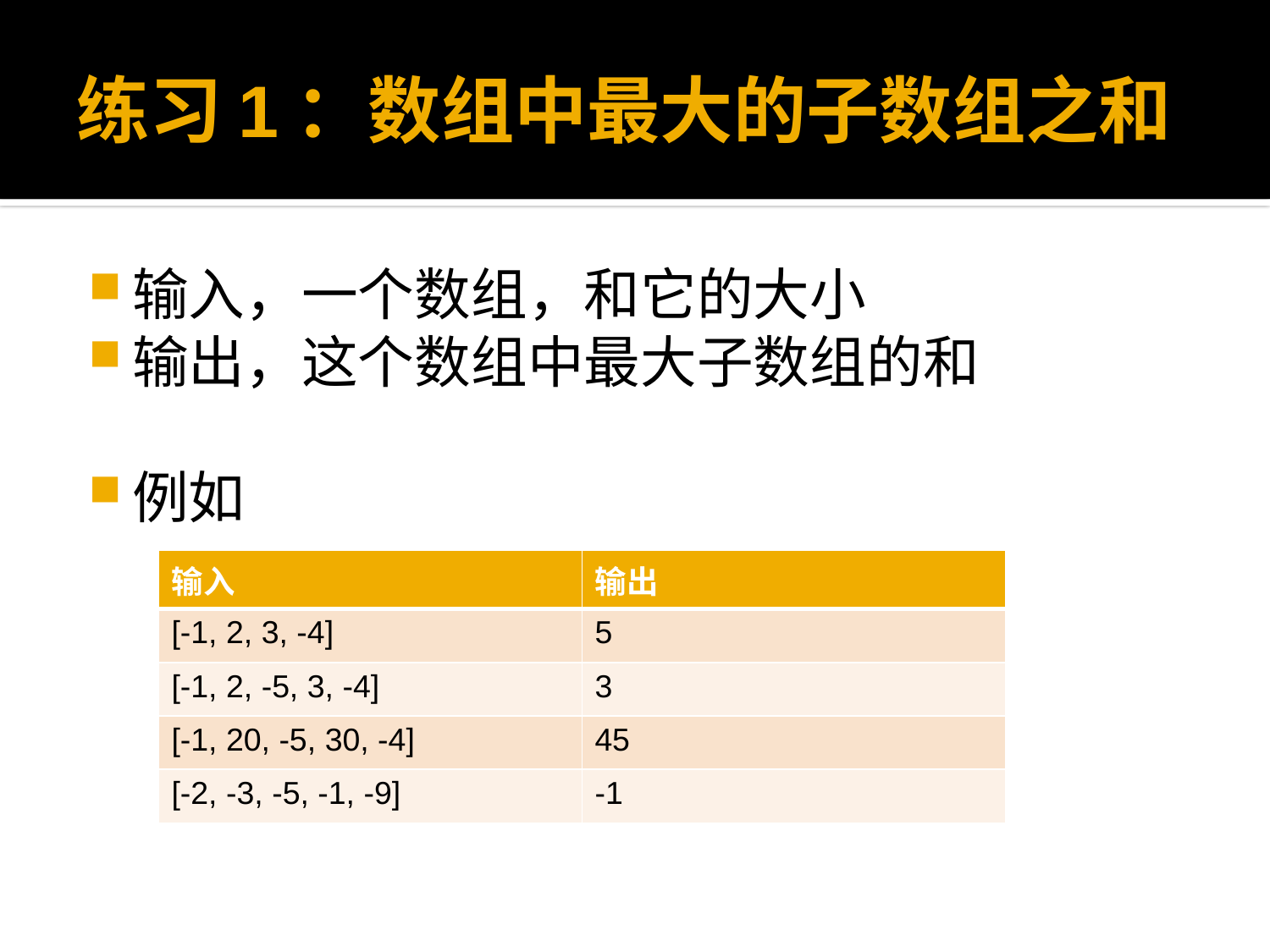

# 练习1：数组中最大的子数组之和
输入，一个数组，和它的大小
输出，这个数组中最大子数组的和

例如

| 输入 | 输出 |
| --- | --- |
| [-1, 2, 3, -4] | 5 |
| [-1, 2, -5, 3, -4] | 3 |
| [-1, 20, -5, 30, -4] | 45 |
| [-2, -3, -5, -1, -9] | -1 |